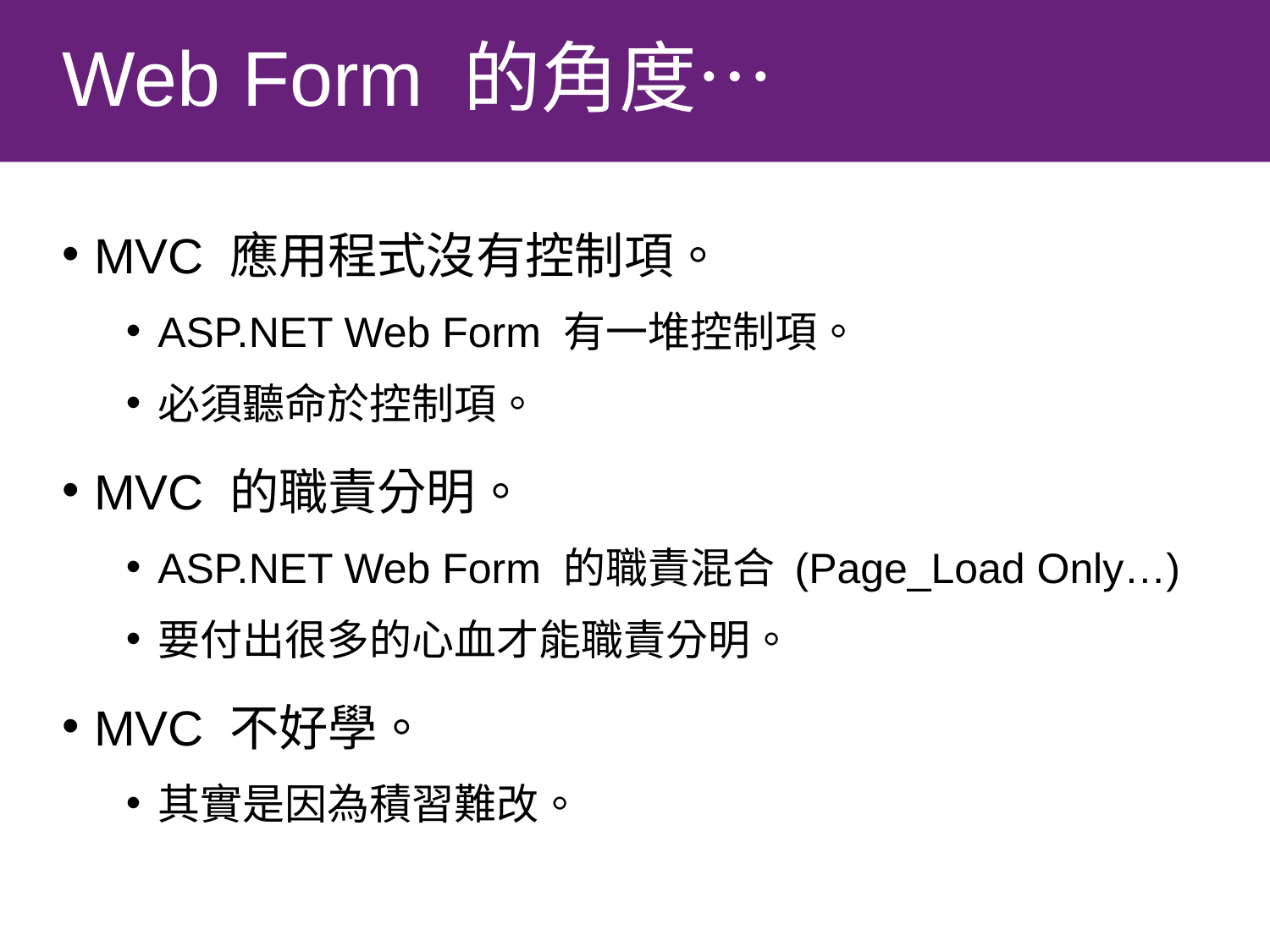

# Web Form 的角度…
MVC 應用程式沒有控制項。
ASP.NET Web Form 有一堆控制項。
必須聽命於控制項。
MVC 的職責分明。
ASP.NET Web Form 的職責混合 (Page_Load Only…)
要付出很多的心血才能職責分明。
MVC 不好學。
其實是因為積習難改。